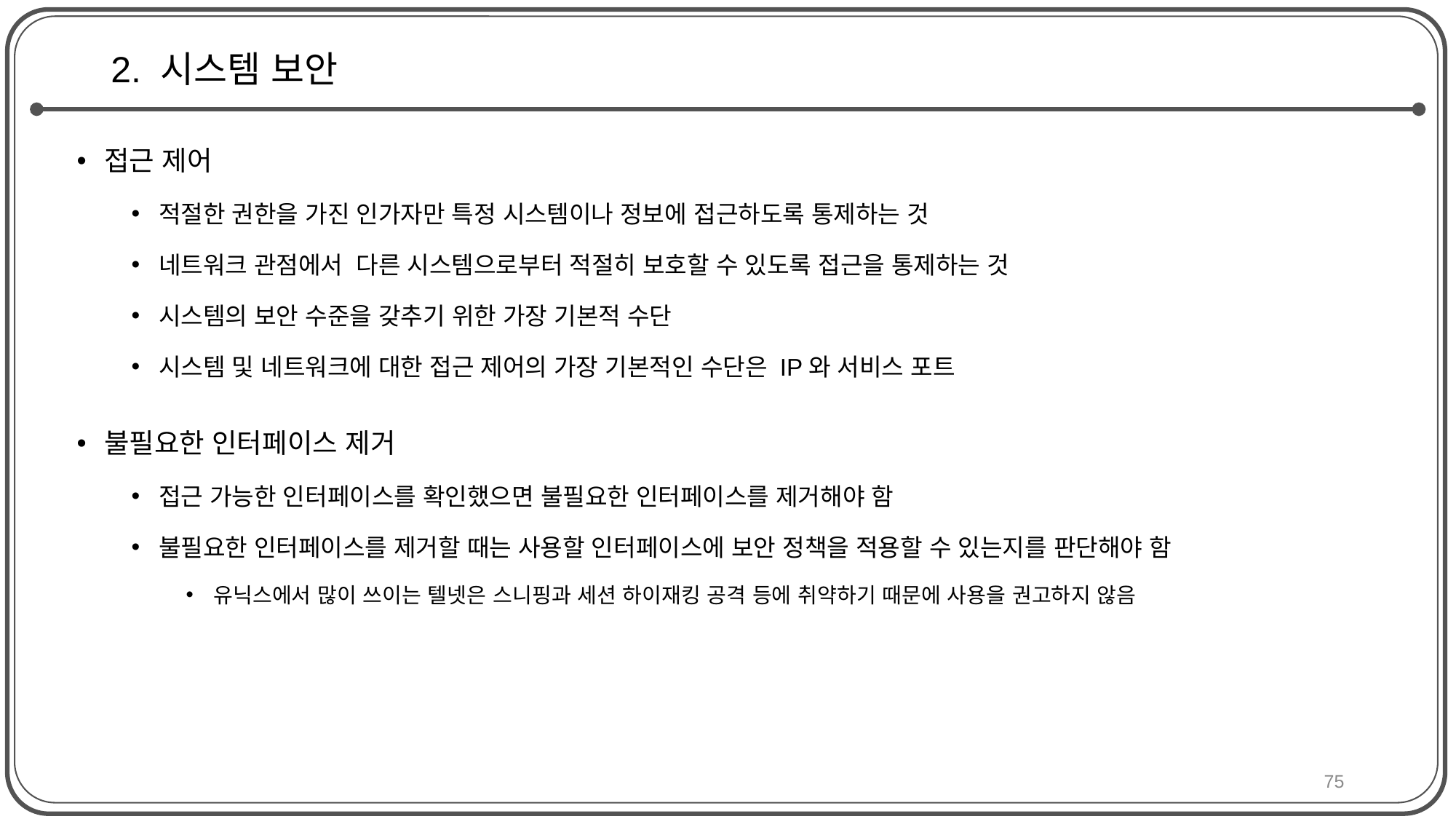

# 2. 시스템 보안
접근 제어
적절한 권한을 가진 인가자만 특정 시스템이나 정보에 접근하도록 통제하는 것
네트워크 관점에서  다른 시스템으로부터 적절히 보호할 수 있도록 접근을 통제하는 것
시스템의 보안 수준을 갖추기 위한 가장 기본적 수단
시스템 및 네트워크에 대한 접근 제어의 가장 기본적인 수단은 IP와 서비스 포트

불필요한 인터페이스 제거
접근 가능한 인터페이스를 확인했으면 불필요한 인터페이스를 제거해야 함
불필요한 인터페이스를 제거할 때는 사용할 인터페이스에 보안 정책을 적용할 수 있는지를 판단해야 함
유닉스에서 많이 쓰이는 텔넷은 스니핑과 세션 하이재킹 공격 등에 취약하기 때문에 사용을 권고하지 않음

75